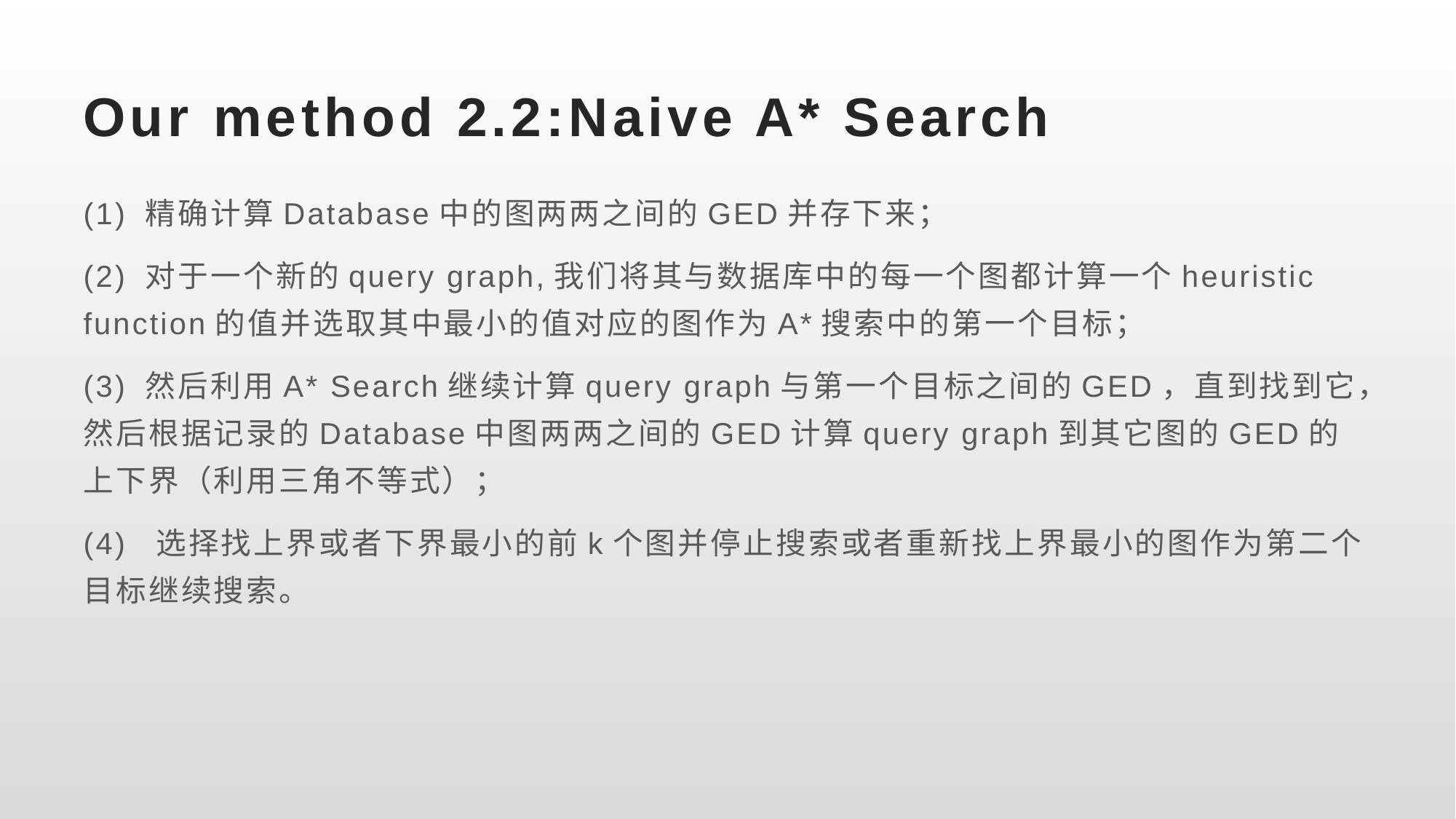

# Our method 2.2:Naive A* Search
(1) 精确计算Database中的图两两之间的GED并存下来；
(2) 对于一个新的query graph,我们将其与数据库中的每一个图都计算一个heuristic function的值并选取其中最小的值对应的图作为A*搜索中的第一个目标；
(3) 然后利用A* Search继续计算query graph与第一个目标之间的GED，直到找到它，然后根据记录的Database中图两两之间的GED计算query graph到其它图的GED的上下界（利用三角不等式）；
(4)  选择找上界或者下界最小的前k个图并停止搜索或者重新找上界最小的图作为第二个目标继续搜索。